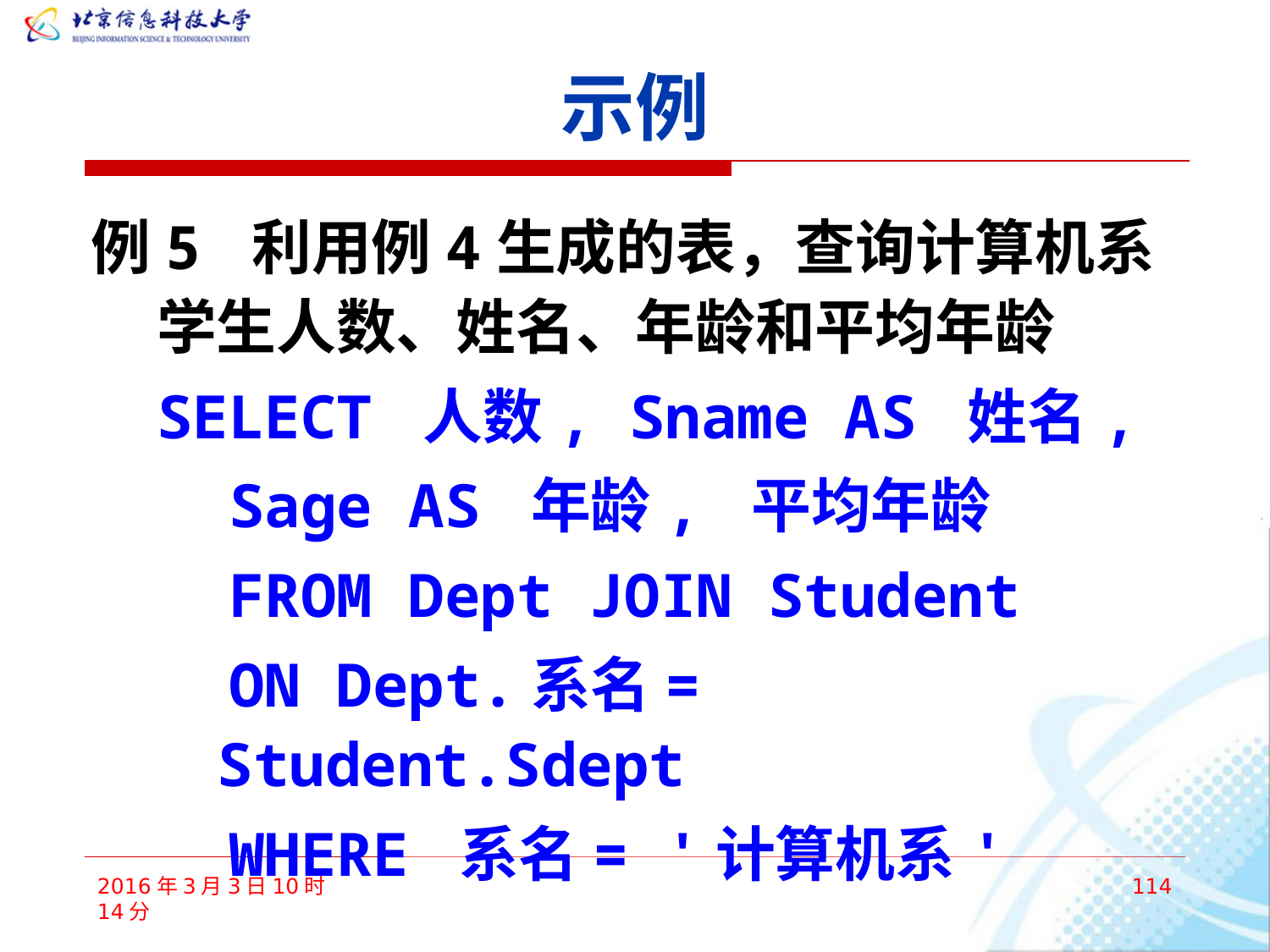

# 示例
例5 利用例4生成的表，查询计算机系学生人数、姓名、年龄和平均年龄
SELECT 人数, Sname AS 姓名,
  Sage AS 年龄, 平均年龄
  FROM Dept JOIN Student
  ON Dept.系名= Student.Sdept
  WHERE 系名= '计算机系'
2016年3月3日10时14分
114